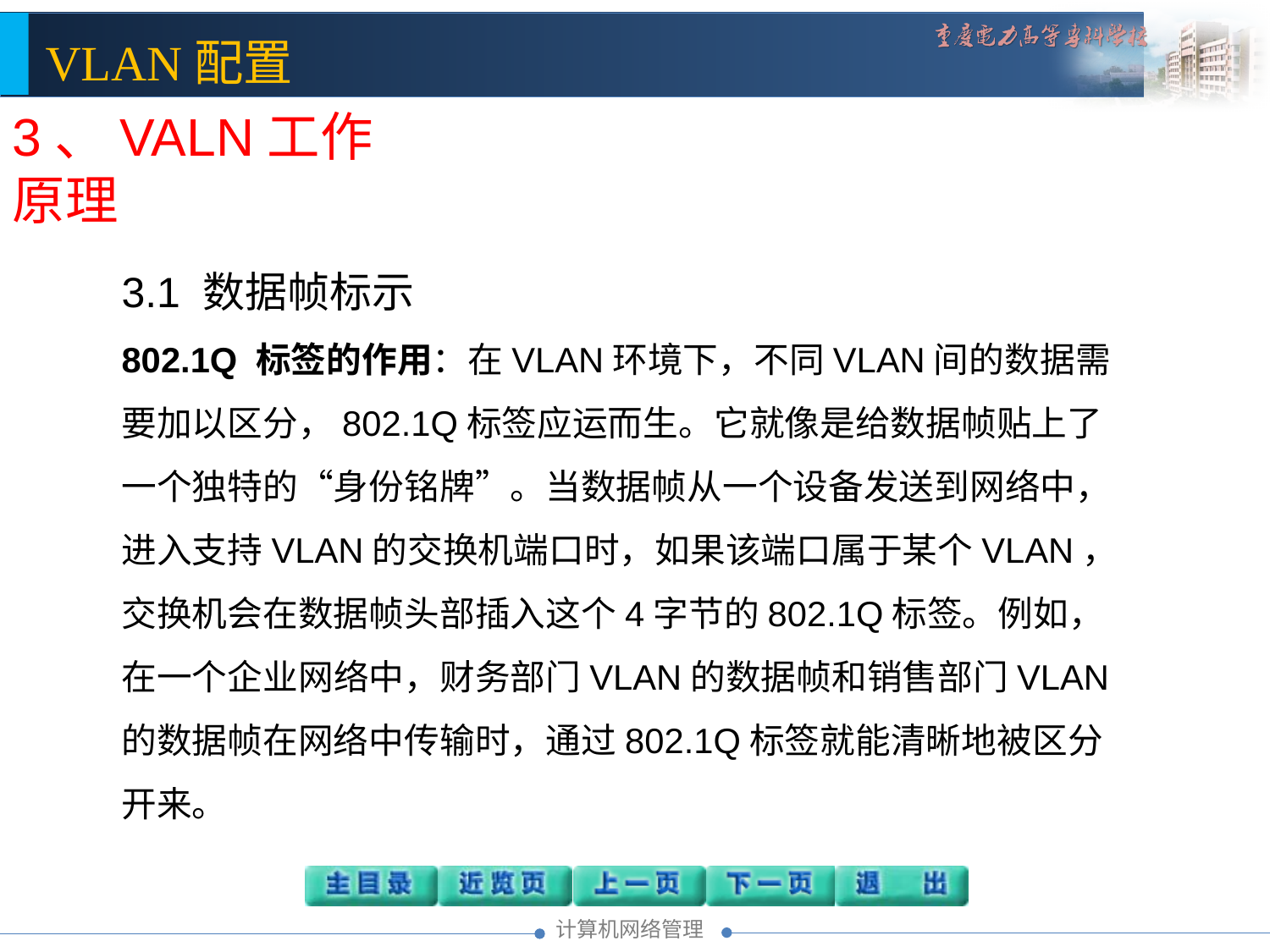

3、VALN工作原理
3.1 数据帧标示
802.1Q 标签的作用：在VLAN环境下，不同VLAN间的数据需要加以区分，802.1Q标签应运而生。它就像是给数据帧贴上了一个独特的“身份铭牌”。当数据帧从一个设备发送到网络中，进入支持VLAN的交换机端口时，如果该端口属于某个VLAN，交换机会在数据帧头部插入这个4字节的802.1Q标签。例如，在一个企业网络中，财务部门VLAN的数据帧和销售部门VLAN的数据帧在网络中传输时，通过802.1Q标签就能清晰地被区分开来。